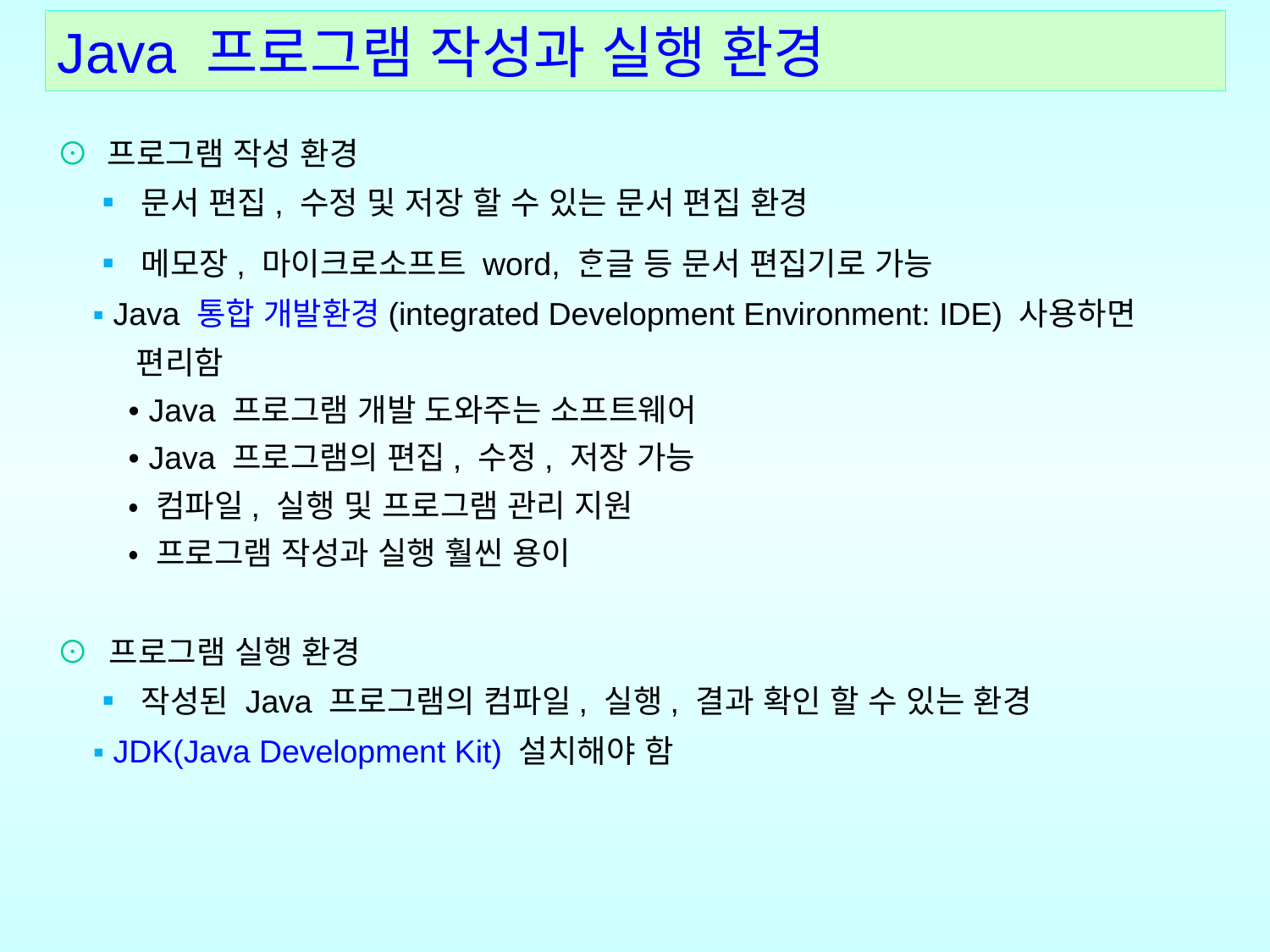

Java 프로그램 작성과 실행 환경
⊙ 프로그램 작성 환경
    ▪ 문서 편집, 수정 및 저장 할 수 있는 문서 편집 환경
    ▪ 메모장, 마이크로소프트 word, ᄒᆞᆫ글 등 문서 편집기로 가능
    ▪ Java 통합 개발환경(integrated Development Environment: IDE) 사용하면
        편리함
        • Java 프로그램 개발 도와주는 소프트웨어
        • Java 프로그램의 편집, 수정, 저장 가능
        • 컴파일, 실행 및 프로그램 관리 지원
        • 프로그램 작성과 실행 훨씬 용이

⊙ 프로그램 실행 환경
    ▪ 작성된 Java 프로그램의 컴파일, 실행, 결과 확인 할 수 있는 환경
    ▪ JDK(Java Development Kit) 설치해야 함